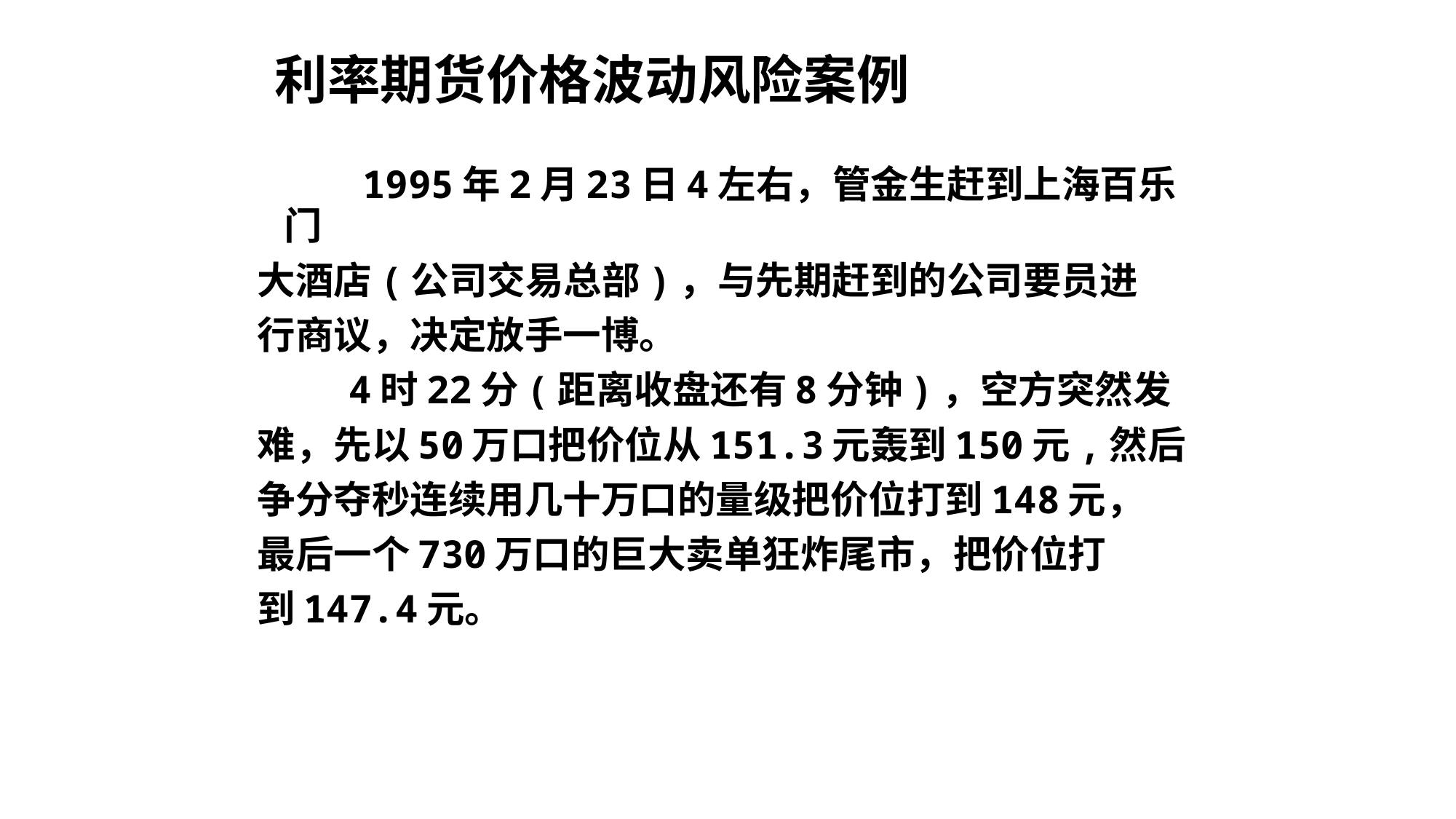

利率期货价格波动风险案例
          1995年2月23日4左右，管金生赶到上海百乐门
大酒店(公司交易总部)，与先期赶到的公司要员进
行商议，决定放手一博。
    4时22分(距离收盘还有8分钟)，空方突然发
难，先以50万口把价位从151.3元轰到150元,然后
争分夺秒连续用几十万口的量级把价位打到148元，
最后一个730万口的巨大卖单狂炸尾市，把价位打
到147.4元。